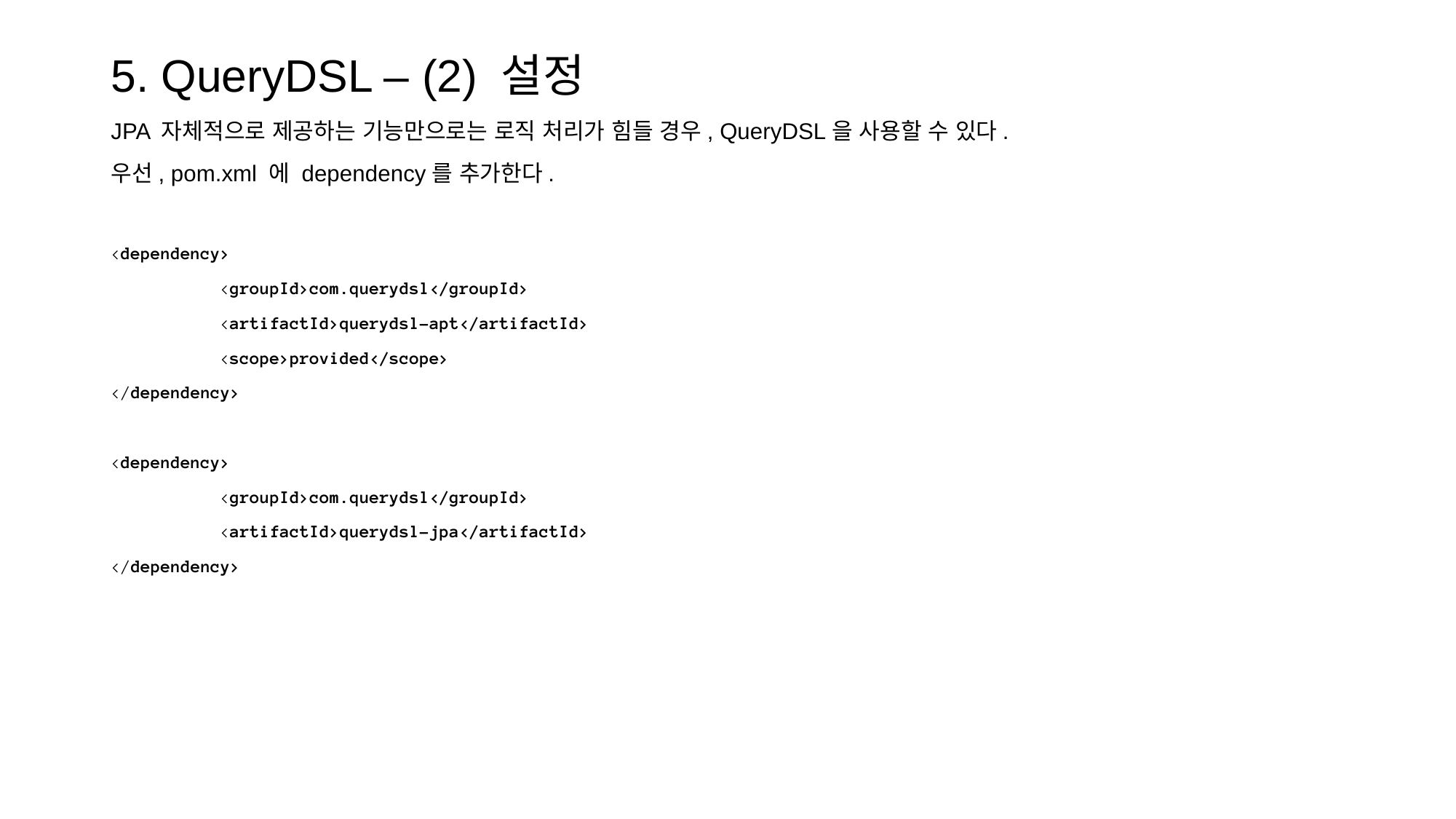

# 5. QueryDSL – (2) 설정
JPA 자체적으로 제공하는 기능만으로는 로직 처리가 힘들 경우, QueryDSL을 사용할 수 있다.
우선, pom.xml 에 dependency를 추가한다.

<dependency>
	<groupId>com.querydsl</groupId>
	<artifactId>querydsl-apt</artifactId>
	<scope>provided</scope>
</dependency>

<dependency>
	<groupId>com.querydsl</groupId>
	<artifactId>querydsl-jpa</artifactId>
</dependency>